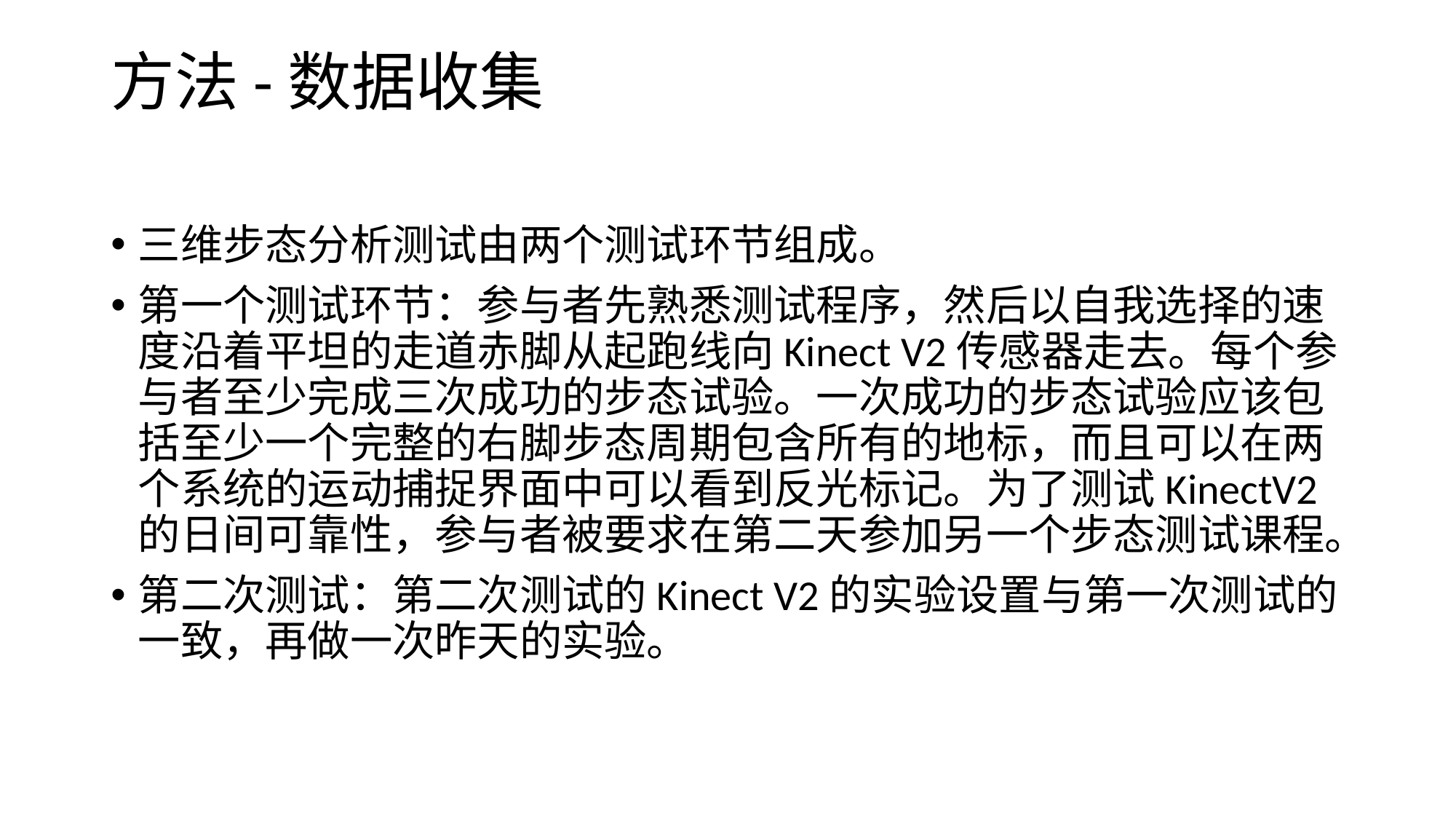

# 方法-数据收集
三维步态分析测试由两个测试环节组成。
第一个测试环节：参与者先熟悉测试程序，然后以自我选择的速度沿着平坦的走道赤脚从起跑线向Kinect V2传感器走去。每个参与者至少完成三次成功的步态试验。一次成功的步态试验应该包括至少一个完整的右脚步态周期包含所有的地标，而且可以在两个系统的运动捕捉界面中可以看到反光标记。为了测试KinectV2的日间可靠性，参与者被要求在第二天参加另一个步态测试课程。
第二次测试：第二次测试的Kinect V2的实验设置与第一次测试的一致，再做一次昨天的实验。